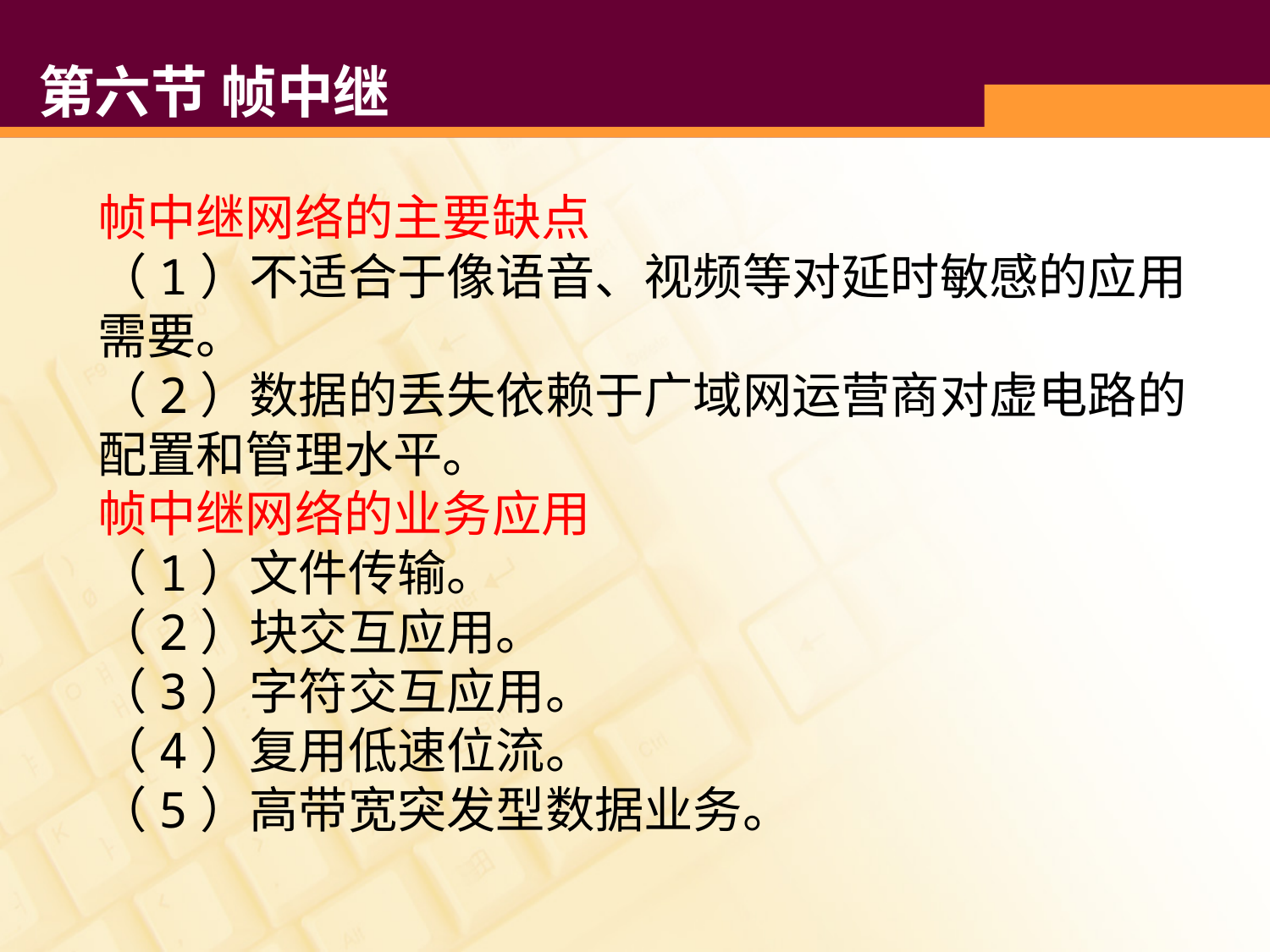

# 第六节 帧中继
帧中继网络的主要缺点
（1）不适合于像语音、视频等对延时敏感的应用需要。
（2）数据的丢失依赖于广域网运营商对虚电路的配置和管理水平。
帧中继网络的业务应用
（1）文件传输。
（2）块交互应用。
（3）字符交互应用。
（4）复用低速位流。
（5）高带宽突发型数据业务。